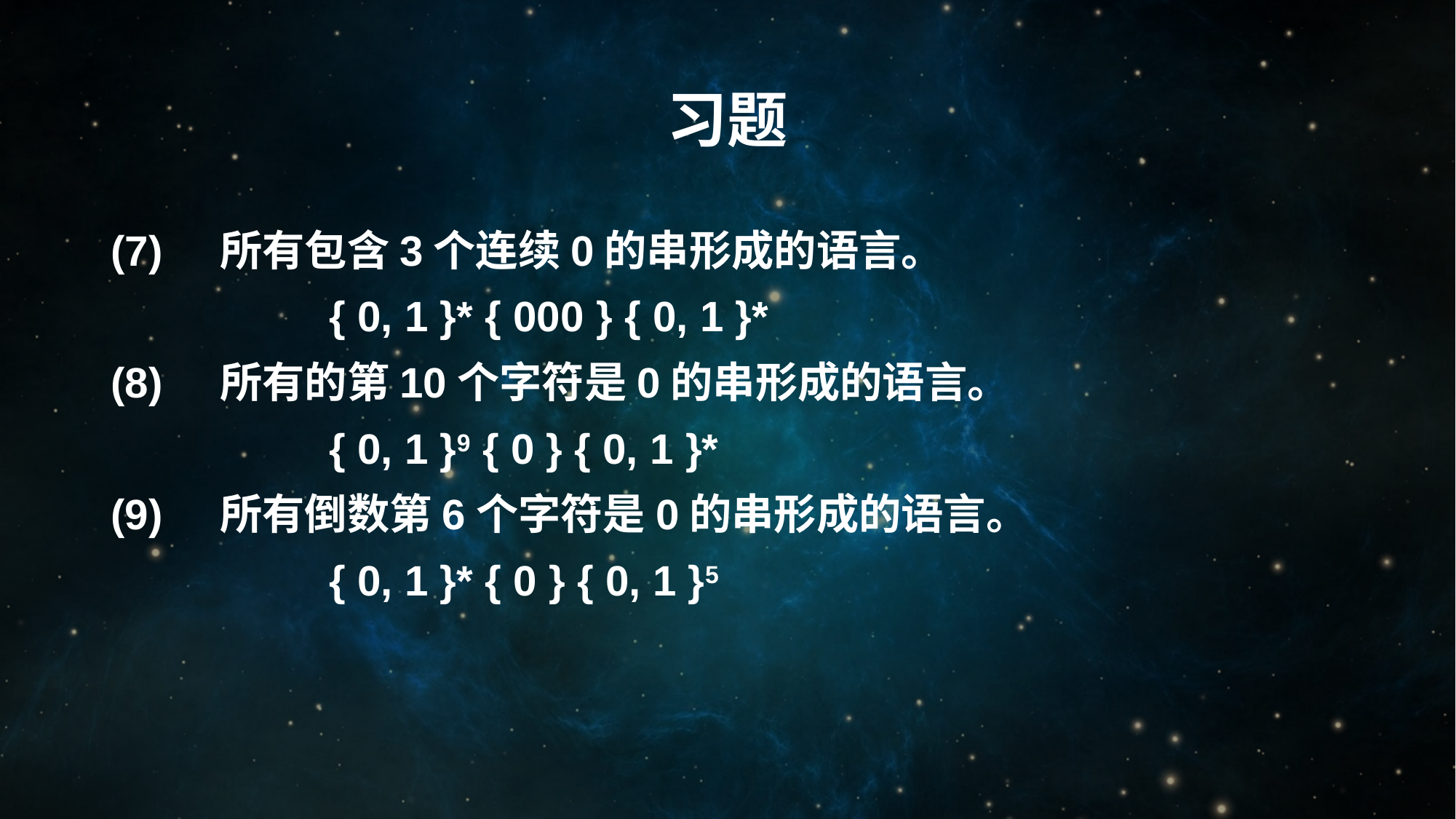

# 习题
(7)	所有包含3个连续0的串形成的语言。
		{ 0, 1 }* { 000 } { 0, 1 }*
(8)	所有的第10个字符是0的串形成的语言。
		{ 0, 1 }9 { 0 } { 0, 1 }*
(9)	所有倒数第6个字符是0的串形成的语言。
		{ 0, 1 }* { 0 } { 0, 1 }5